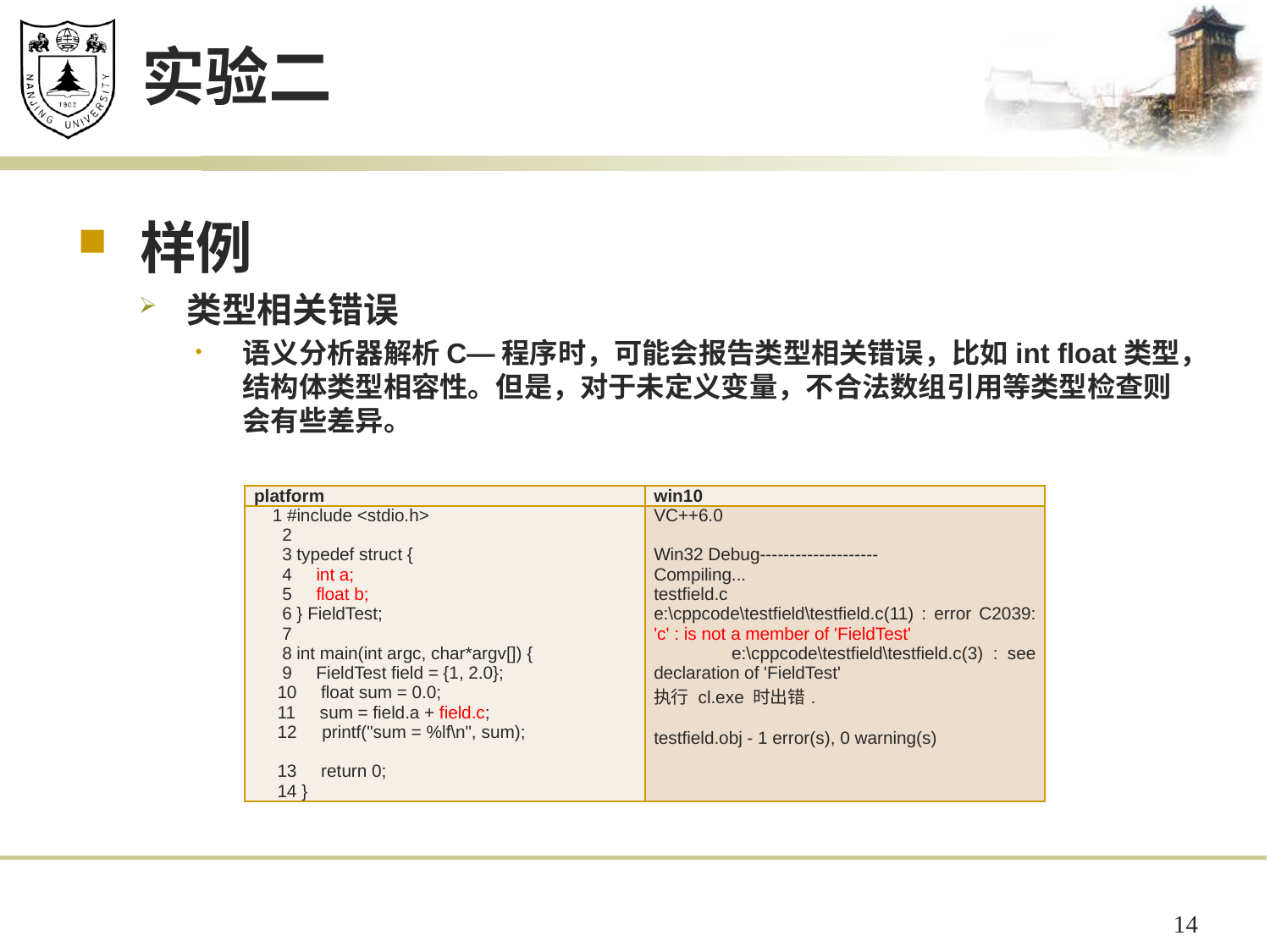

# 实验二
样例
类型相关错误
语义分析器解析C—程序时，可能会报告类型相关错误，比如int float类型，结构体类型相容性。但是，对于未定义变量，不合法数组引用等类型检查则会有些差异。
| platform | win10 |
| --- | --- |
| 1 #include <stdio.h> 2 3 typedef struct { 4 int a; 5 float b; 6 } FieldTest; 7 8 int main(int argc, char\*argv[]) { 9 FieldTest field = {1, 2.0}; 10 float sum = 0.0; 11 sum = field.a + field.c; 12 printf("sum = %lf\n", sum); 13 return 0; 14 } | VC++6.0 Win32 Debug-------------------- Compiling... testfield.c e:\cppcode\testfield\testfield.c(11) : error C2039: 'c' : is not a member of 'FieldTest' e:\cppcode\testfield\testfield.c(3) : see declaration of 'FieldTest' 执行 cl.exe 时出错.   testfield.obj - 1 error(s), 0 warning(s) |